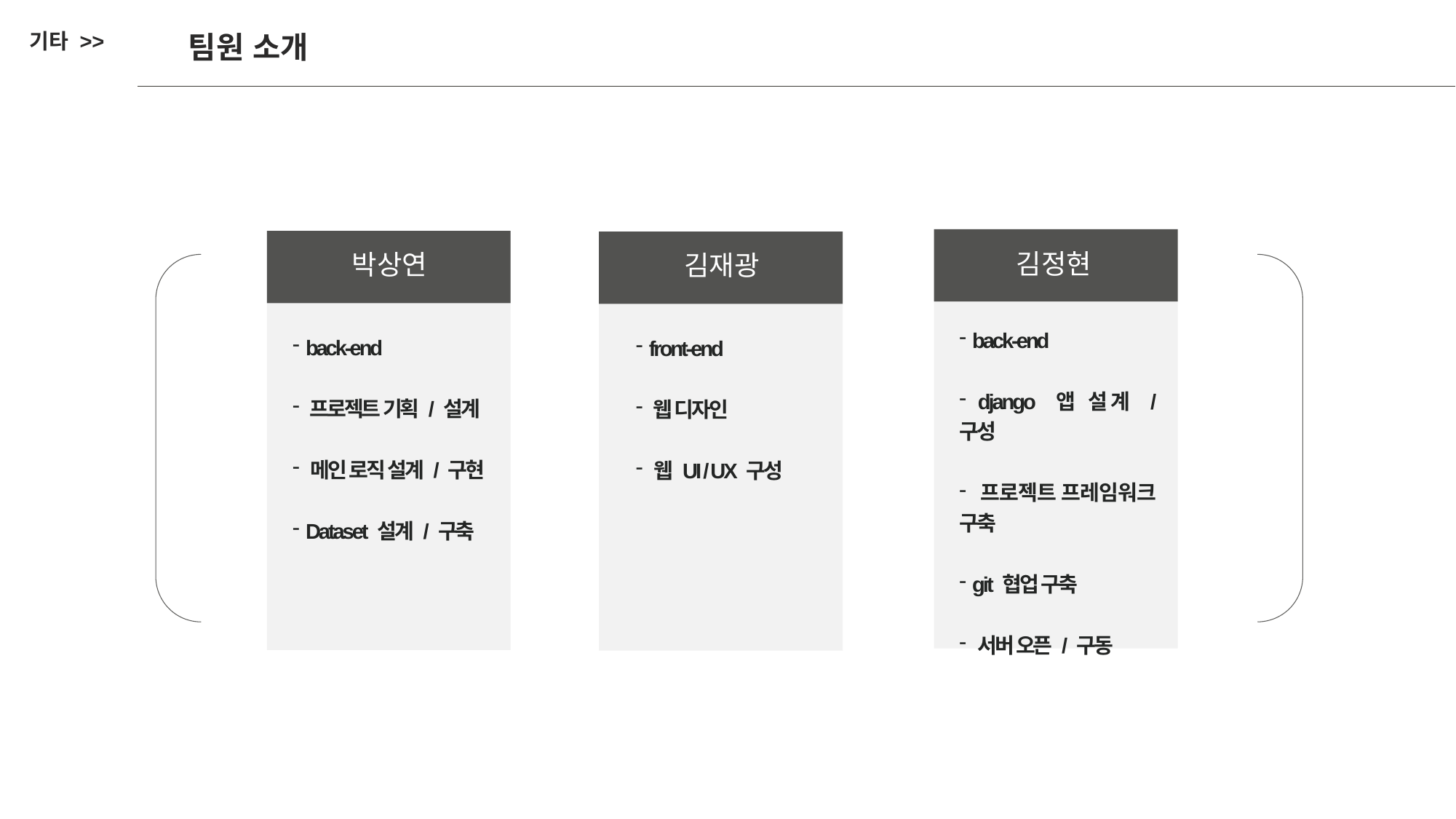

기타 >>
팀원 소개

김정현
박상연
김재광

 back-end

 django 앱 설계 / 구성

 프로젝트 프레임워크 구축

 git 협업 구축

 서버 오픈 / 구동
 back-end

 프로젝트 기획 / 설계

 메인 로직 설계 / 구현

 Dataset 설계 / 구축
 front-end

 웹 디자인

 웹 UI / UX 구성